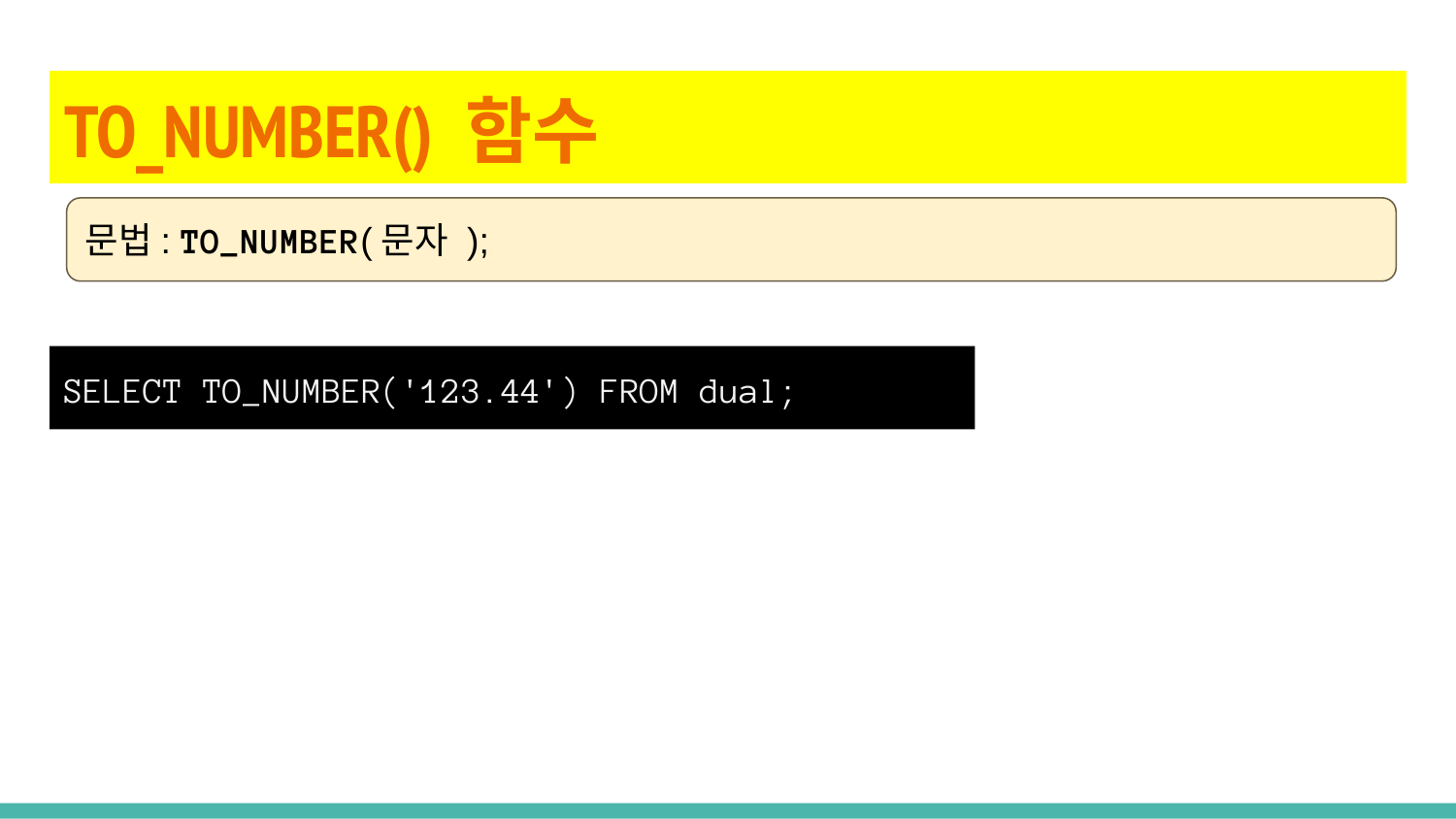

# TO_NUMBER() 함수
문법: TO_NUMBER(문자 );
SELECT TO_NUMBER('123.44') FROM dual;